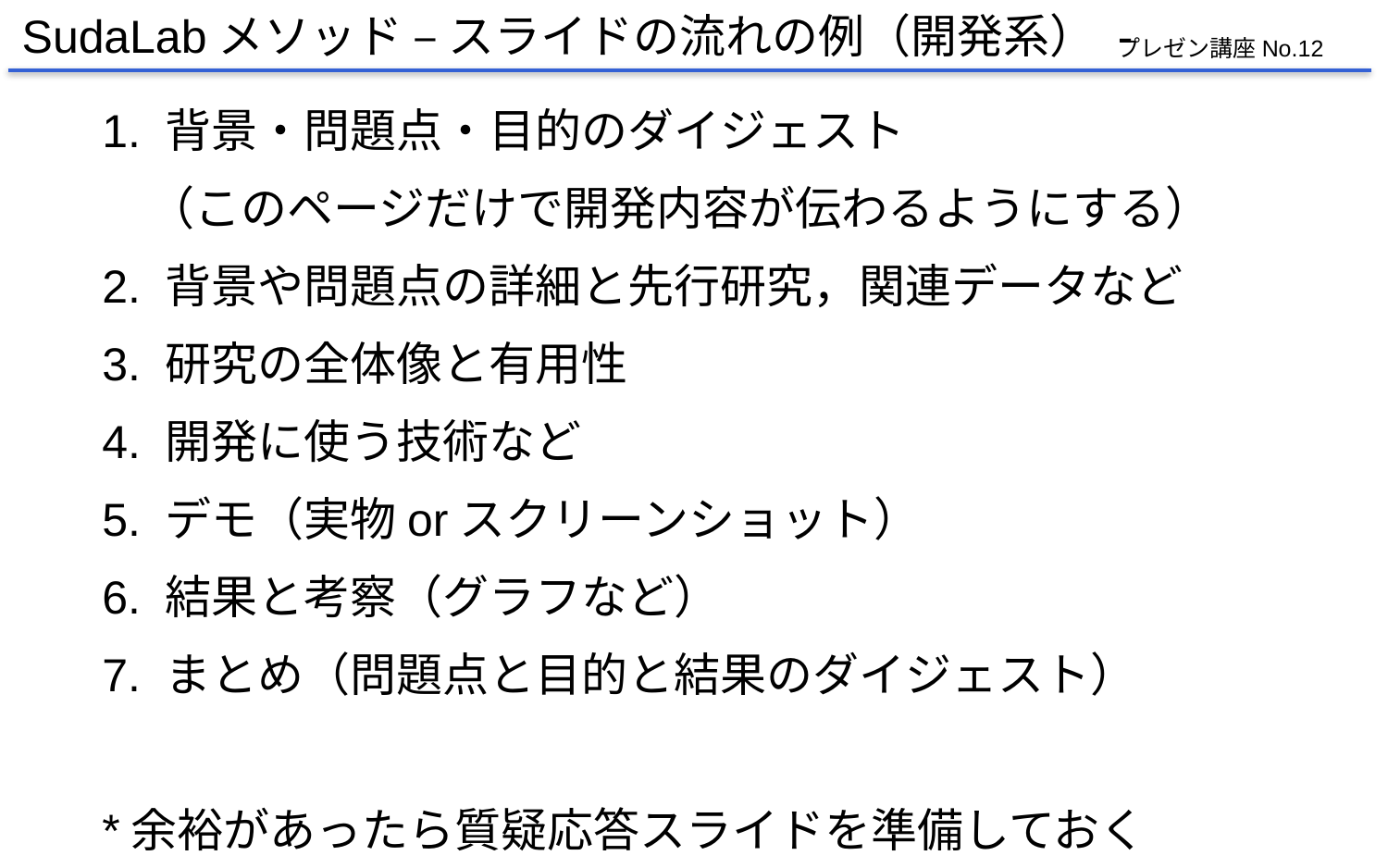

SudaLabメソッド – スライドの流れの例（開発系） -
プレゼン講座No.12
1. 背景・問題点・目的のダイジェスト
　（このページだけで開発内容が伝わるようにする）
2. 背景や問題点の詳細と先行研究，関連データなど
3. 研究の全体像と有用性
4. 開発に使う技術など
5. デモ（実物orスクリーンショット）
6. 結果と考察（グラフなど）
7. まとめ（問題点と目的と結果のダイジェスト）

*余裕があったら質疑応答スライドを準備しておく